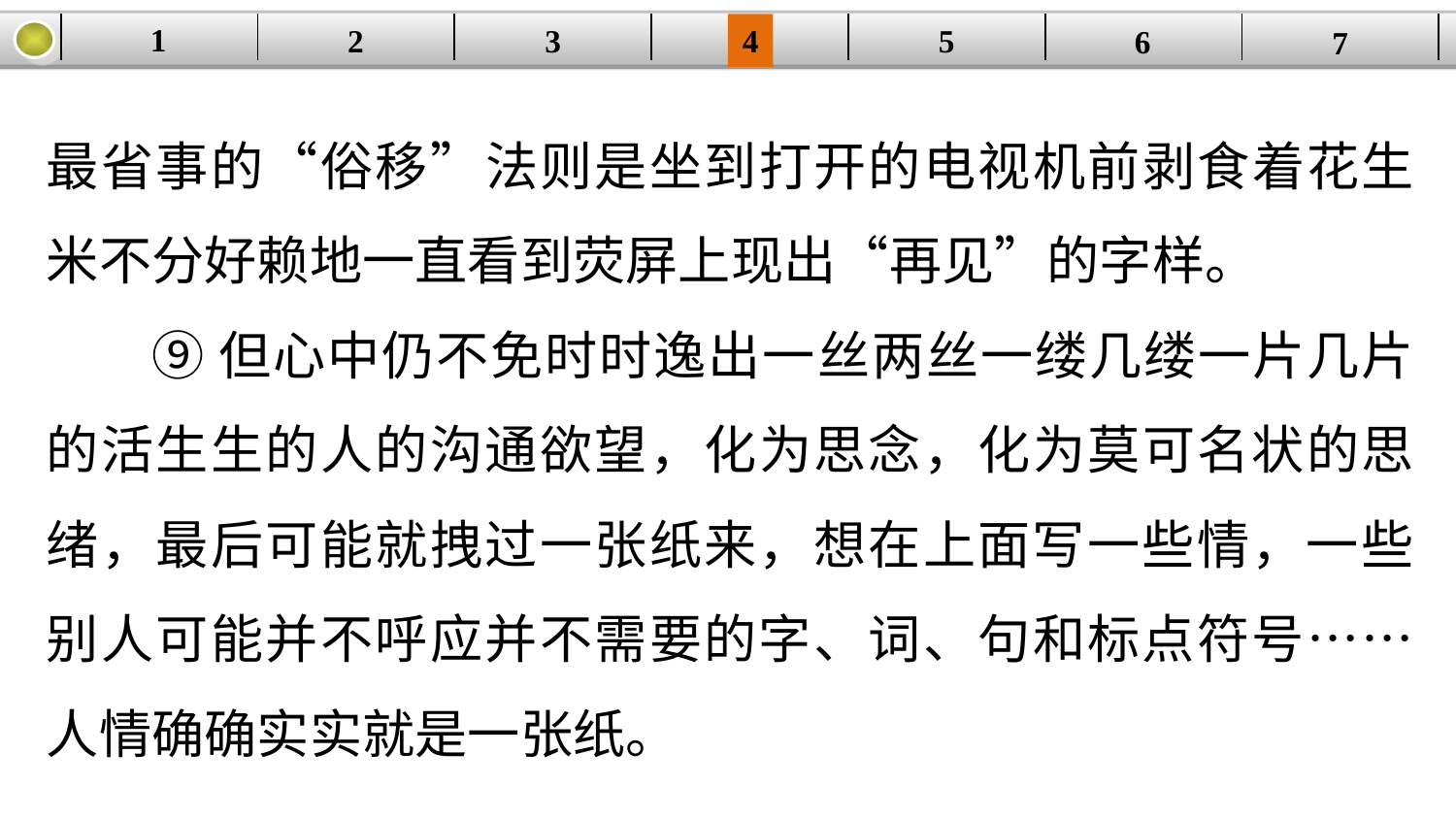

1
5
3
2
|  |  |  |  |  |  |  |
| --- | --- | --- | --- | --- | --- | --- |
4
6
7

最省事的“俗移”法则是坐到打开的电视机前剥食着花生米不分好赖地一直看到荧屏上现出“再见”的字样。
⑨但心中仍不免时时逸出一丝两丝一缕几缕一片几片的活生生的人的沟通欲望，化为思念，化为莫可名状的思绪，最后可能就拽过一张纸来，想在上面写一些情，一些别人可能并不呼应并不需要的字、词、句和标点符号……人情确确实实就是一张纸。